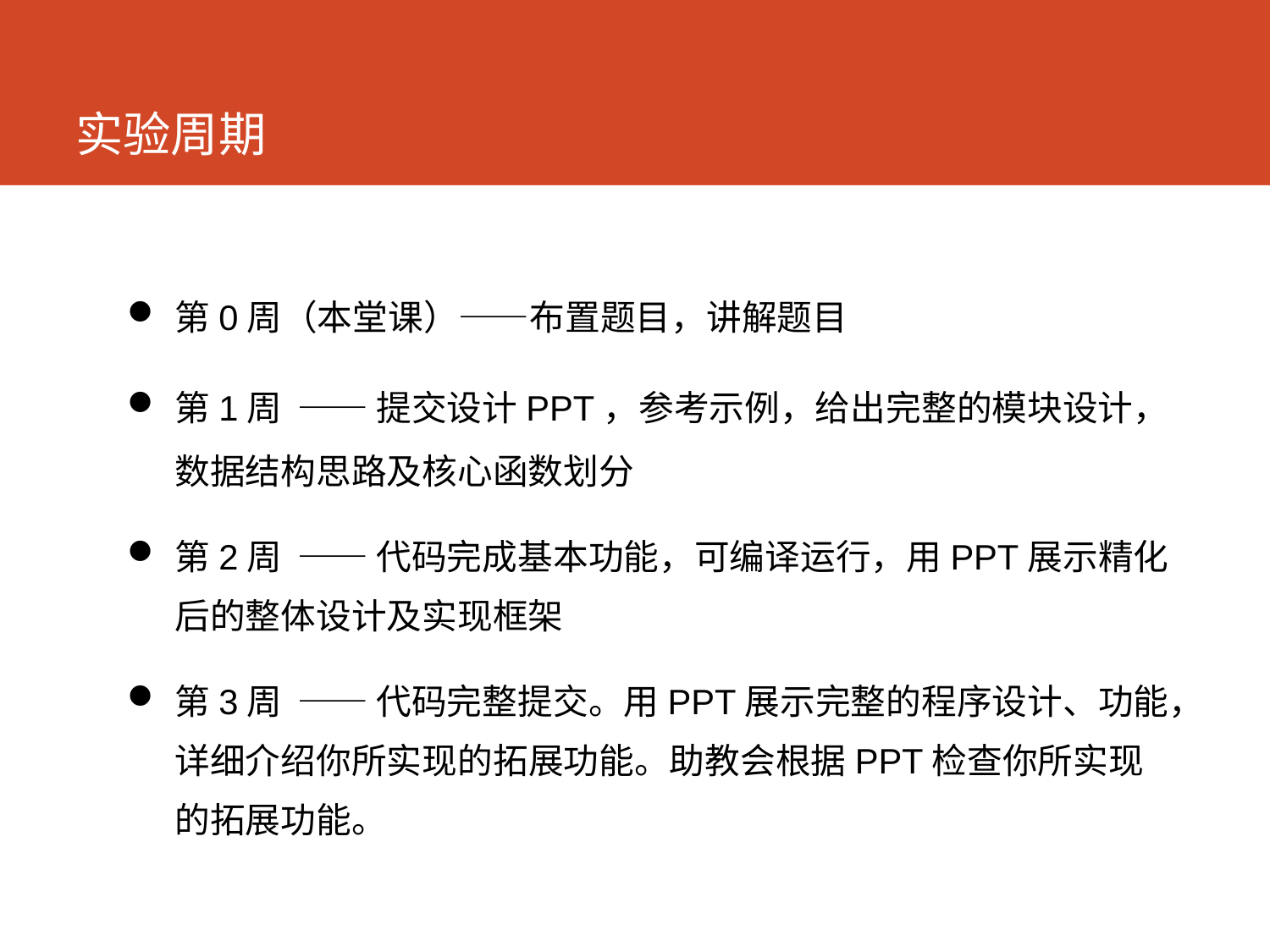

# 实验周期
第0周（本堂课）——布置题目，讲解题目
第1周  —— 提交设计PPT，参考示例，给出完整的模块设计，数据结构思路及核心函数划分
第2周  —— 代码完成基本功能，可编译运行，用PPT展示精化后的整体设计及实现框架
第3周  —— 代码完整提交。用PPT展示完整的程序设计、功能，详细介绍你所实现的拓展功能。助教会根据PPT检查你所实现的拓展功能。